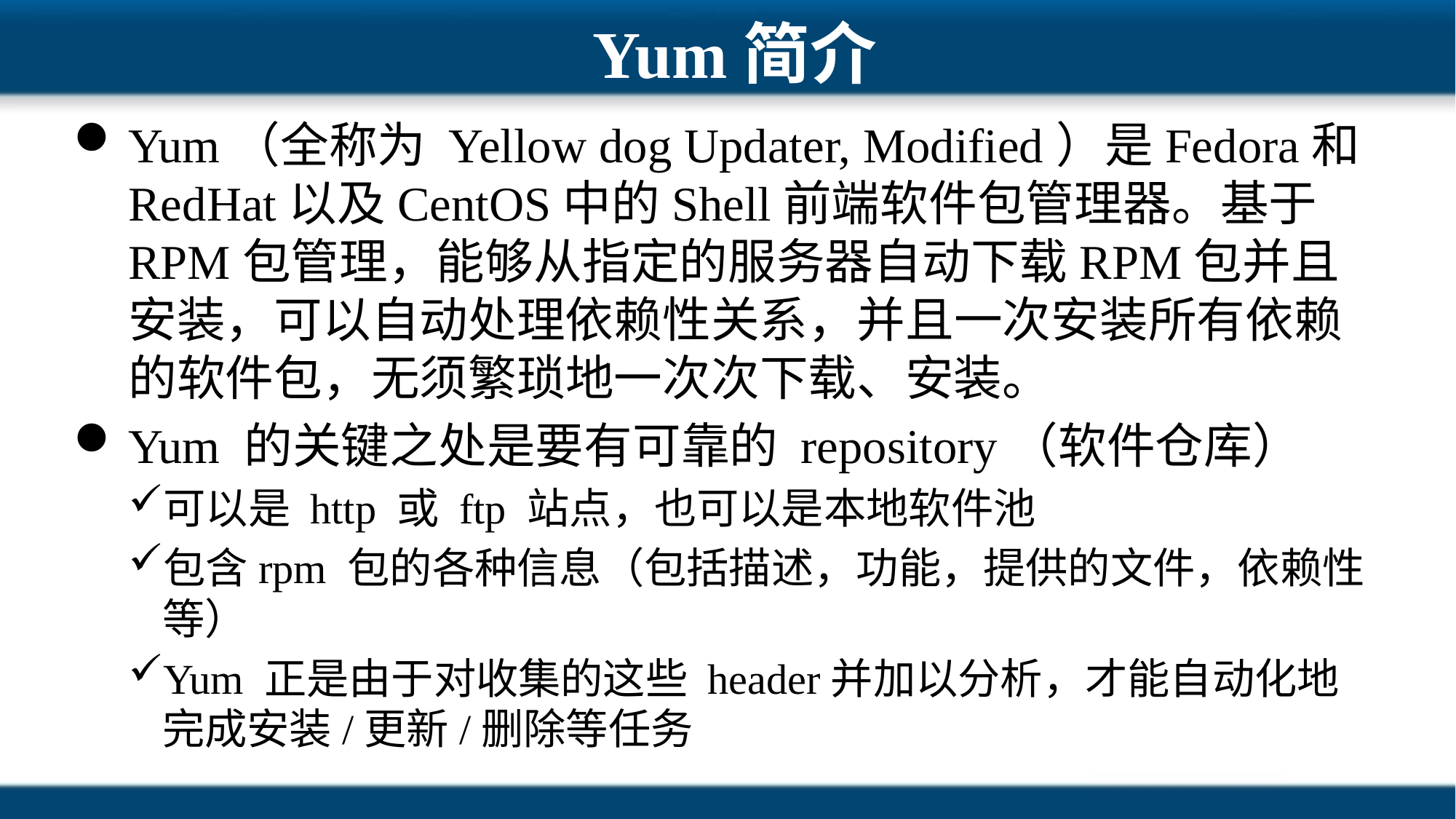

# Yum简介
Yum（全称为 Yellow dog Updater, Modified）是Fedora和RedHat以及CentOS中的Shell前端软件包管理器。基于RPM包管理，能够从指定的服务器自动下载RPM包并且安装，可以自动处理依赖性关系，并且一次安装所有依赖的软件包，无须繁琐地一次次下载、安装。
Yum 的关键之处是要有可靠的 repository（软件仓库）
可以是 http 或 ftp 站点，也可以是本地软件池
包含rpm 包的各种信息（包括描述，功能，提供的文件，依赖性等）
Yum 正是由于对收集的这些 header并加以分析，才能自动化地完成安装/更新/删除等任务